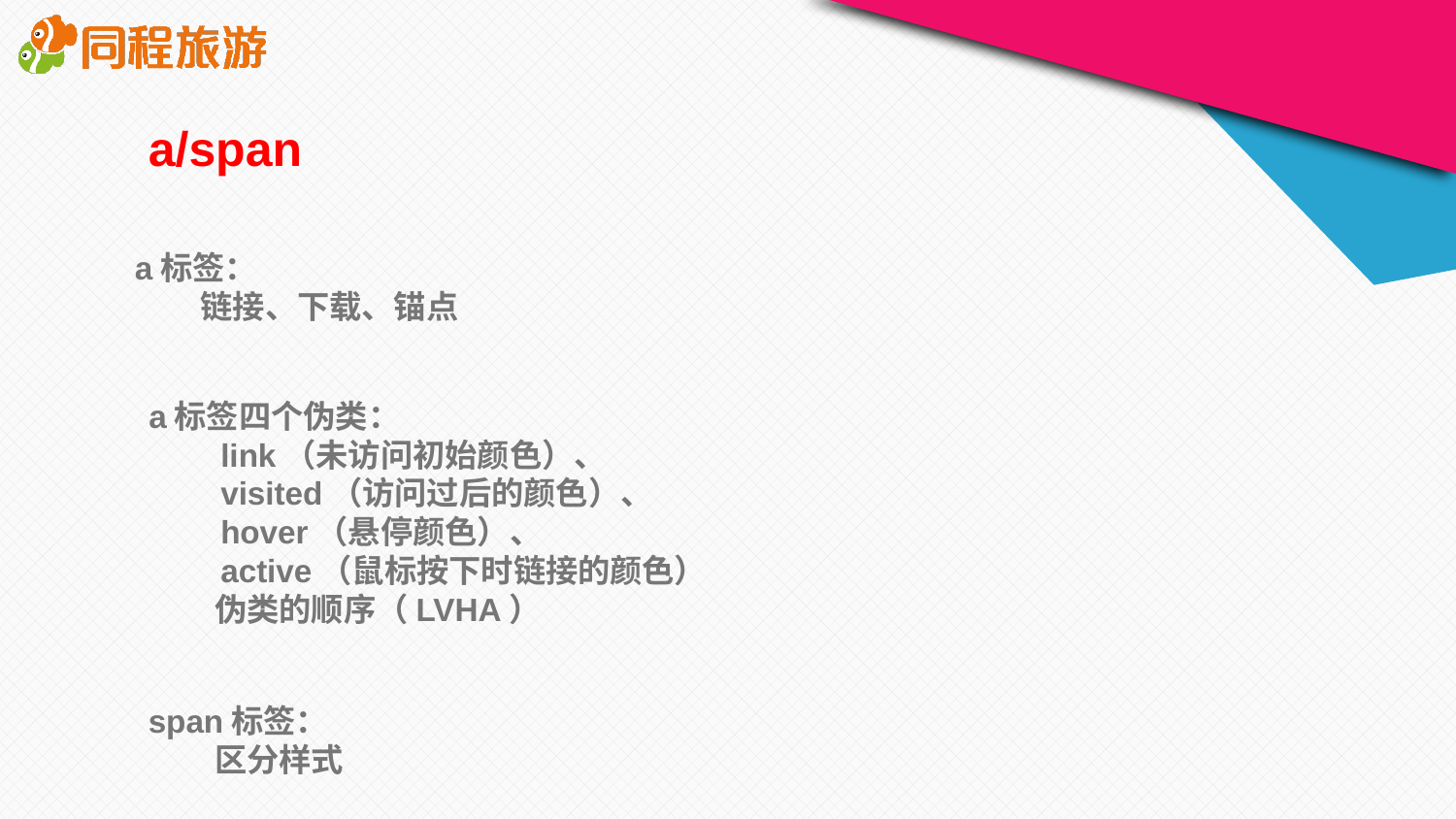

a/span
a标签：
        链接、下载、锚点
a标签四个伪类：
        link（未访问初始颜色）、
        visited（访问过后的颜色）、
        hover（悬停颜色）、
        active（鼠标按下时链接的颜色）
        伪类的顺序（LVHA）
span标签：
        区分样式